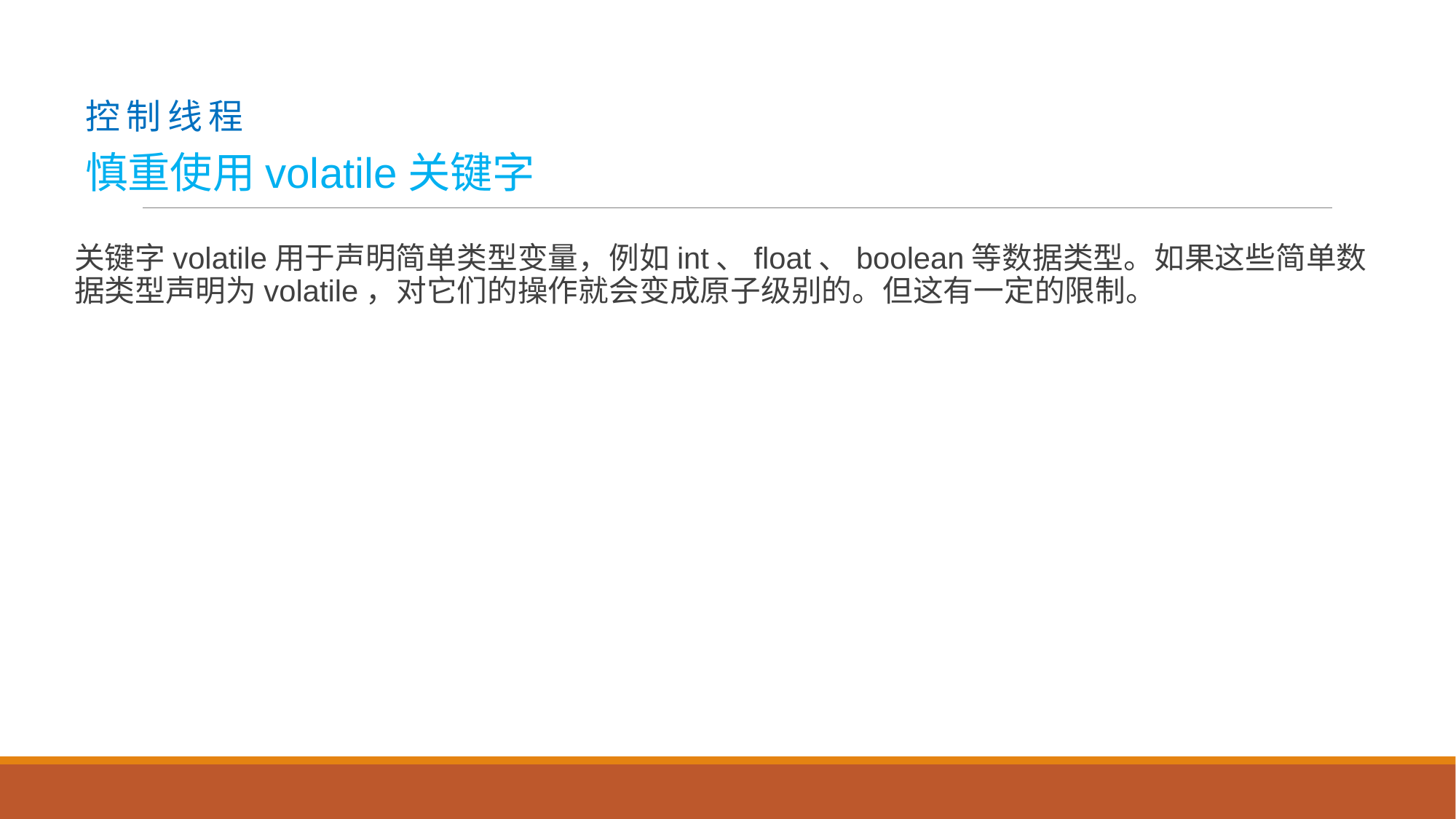

# 控 制 线 程
慎重使用volatile关键字
关键字volatile用于声明简单类型变量，例如int、float、boolean等数据类型。如果这些简单数据类型声明为volatile，对它们的操作就会变成原子级别的。但这有一定的限制。